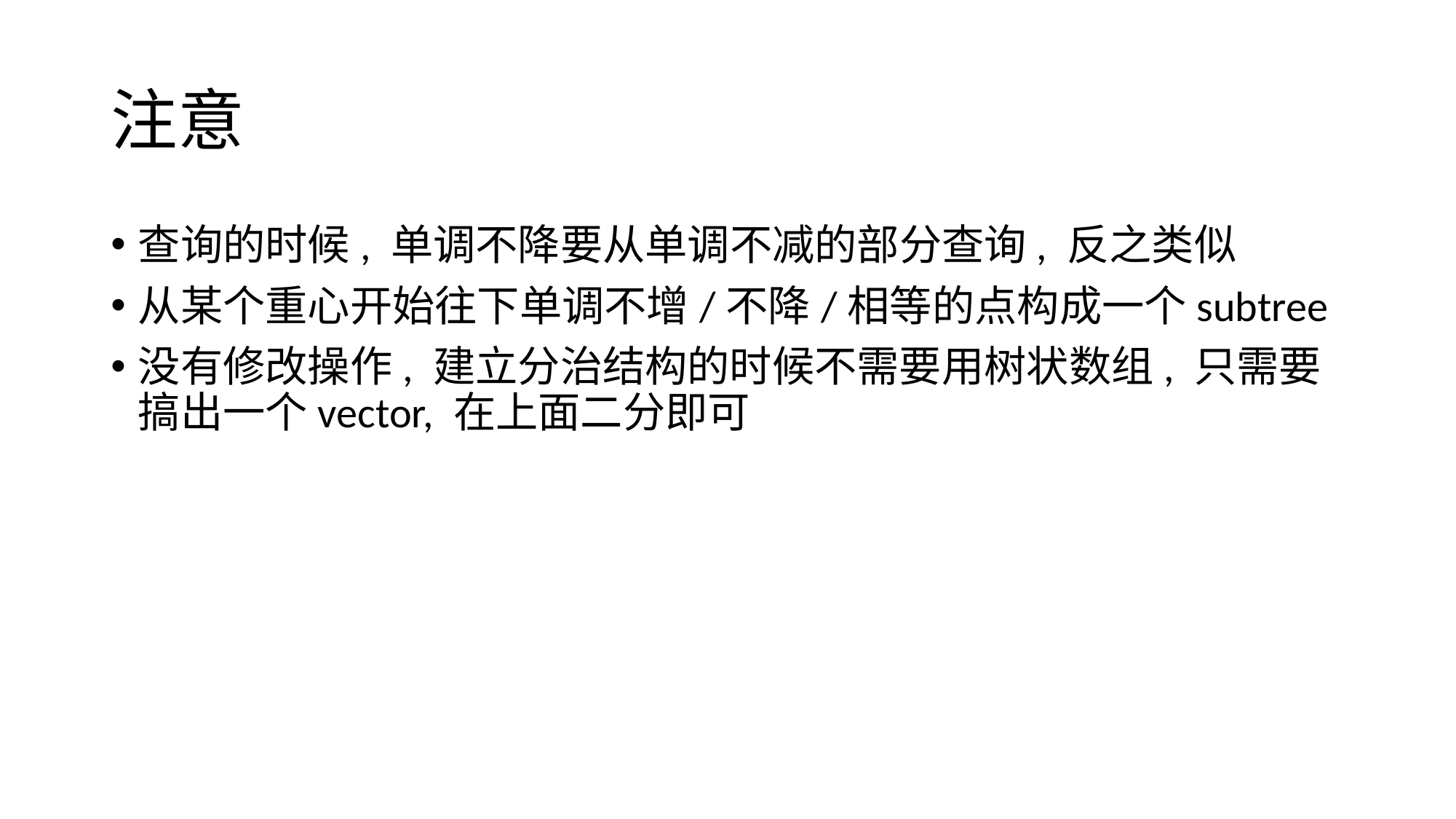

# 注意
查询的时候, 单调不降要从单调不减的部分查询, 反之类似
从某个重心开始往下单调不增/不降/相等的点构成一个subtree
没有修改操作, 建立分治结构的时候不需要用树状数组, 只需要搞出一个vector, 在上面二分即可